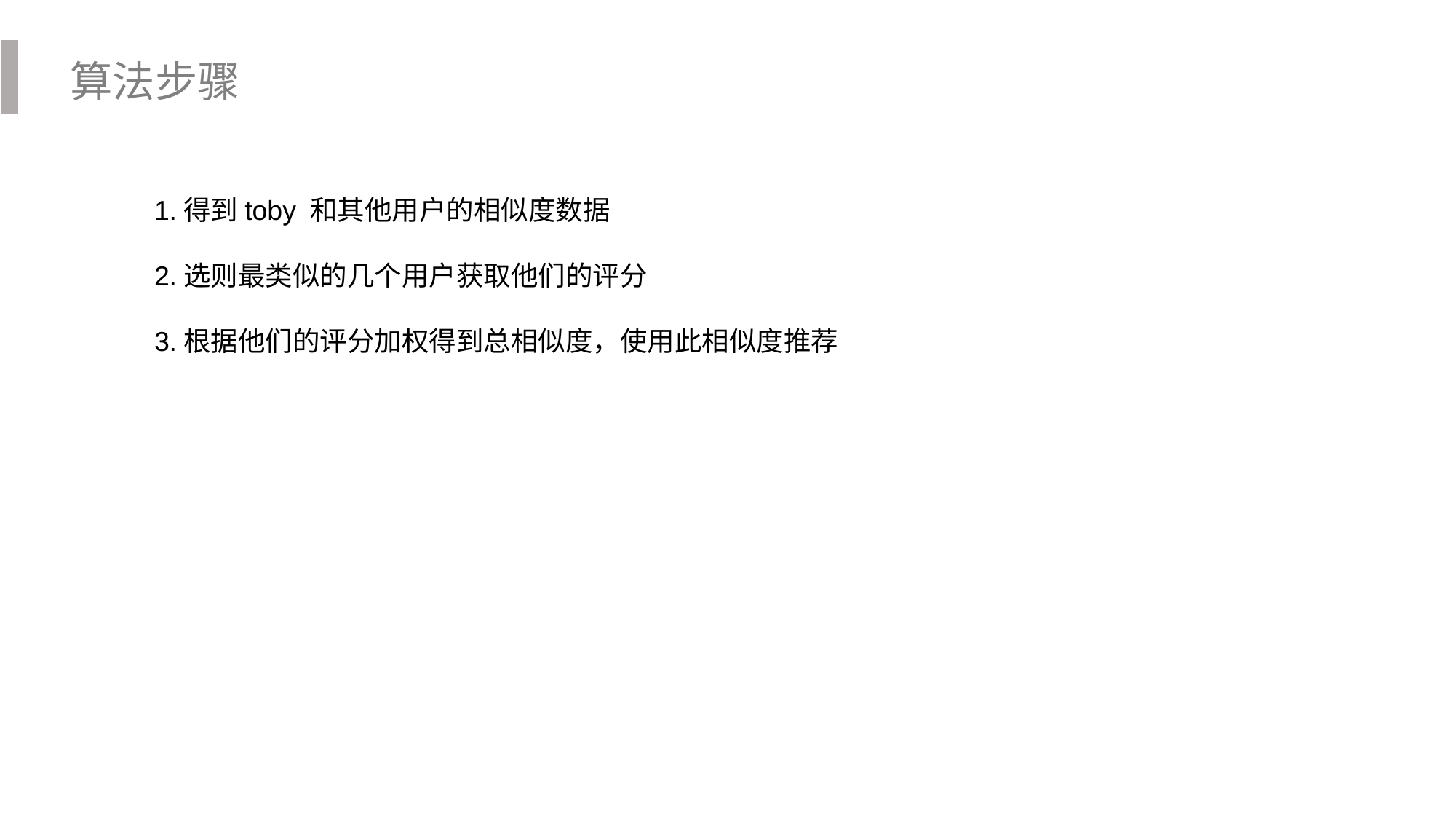

算法步骤
1.得到toby 和其他用户的相似度数据

2.选则最类似的几个用户获取他们的评分

3.根据他们的评分加权得到总相似度，使用此相似度推荐